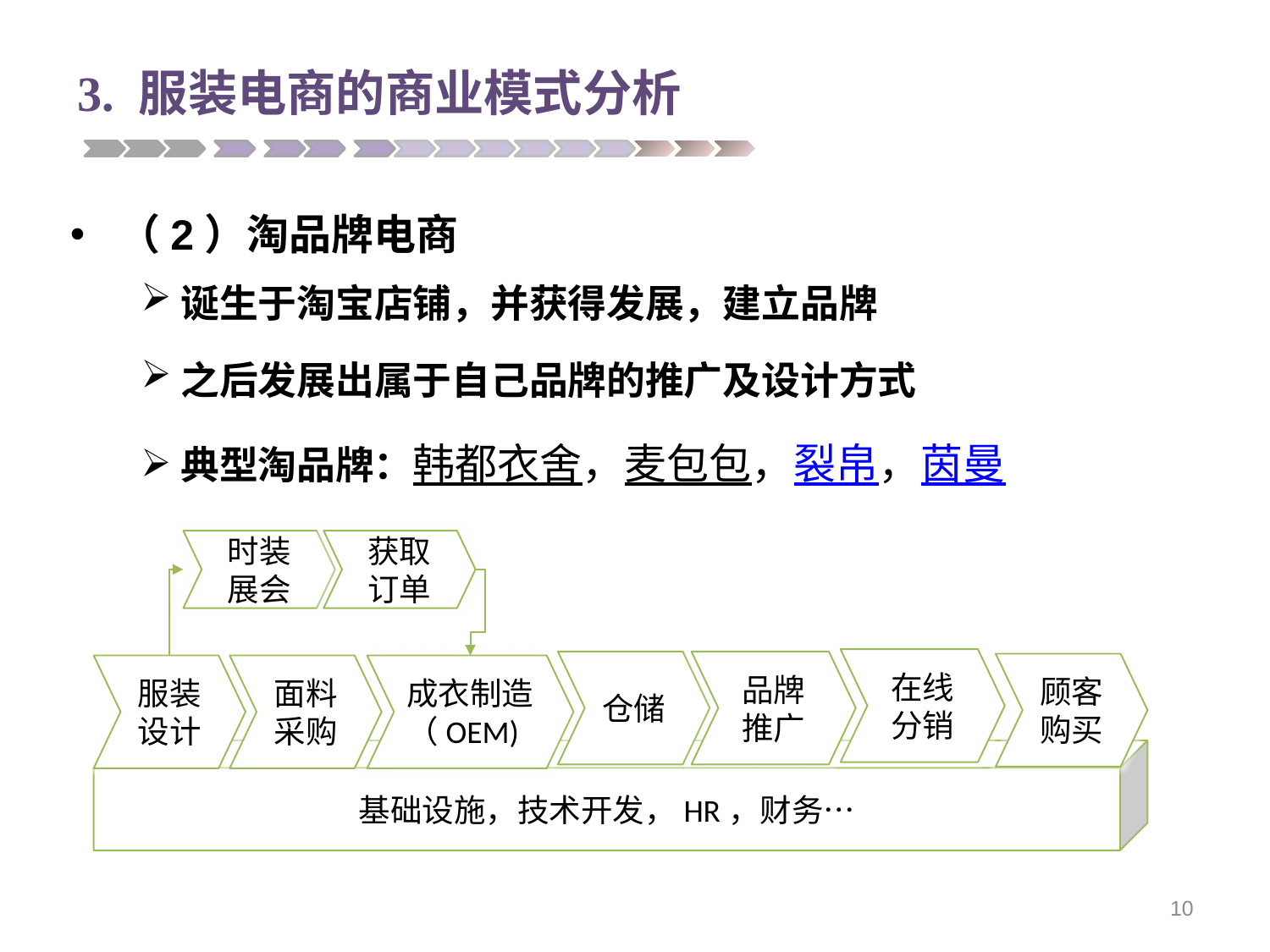

# 3. 服装电商的商业模式分析
（2）淘品牌电商
（2）淘品牌电商
诞生于淘宝店铺，并获得发展，建立品牌
之后发展出属于自己品牌的推广及设计方式

典型淘品牌：韩都衣舍，麦包包，裂帛，茵曼
获取订单
时装展会
在线分销
品牌推广
仓储
顾客购买
服装设计
面料采购
成衣制造（OEM)
基础设施，技术开发，HR，财务…
10